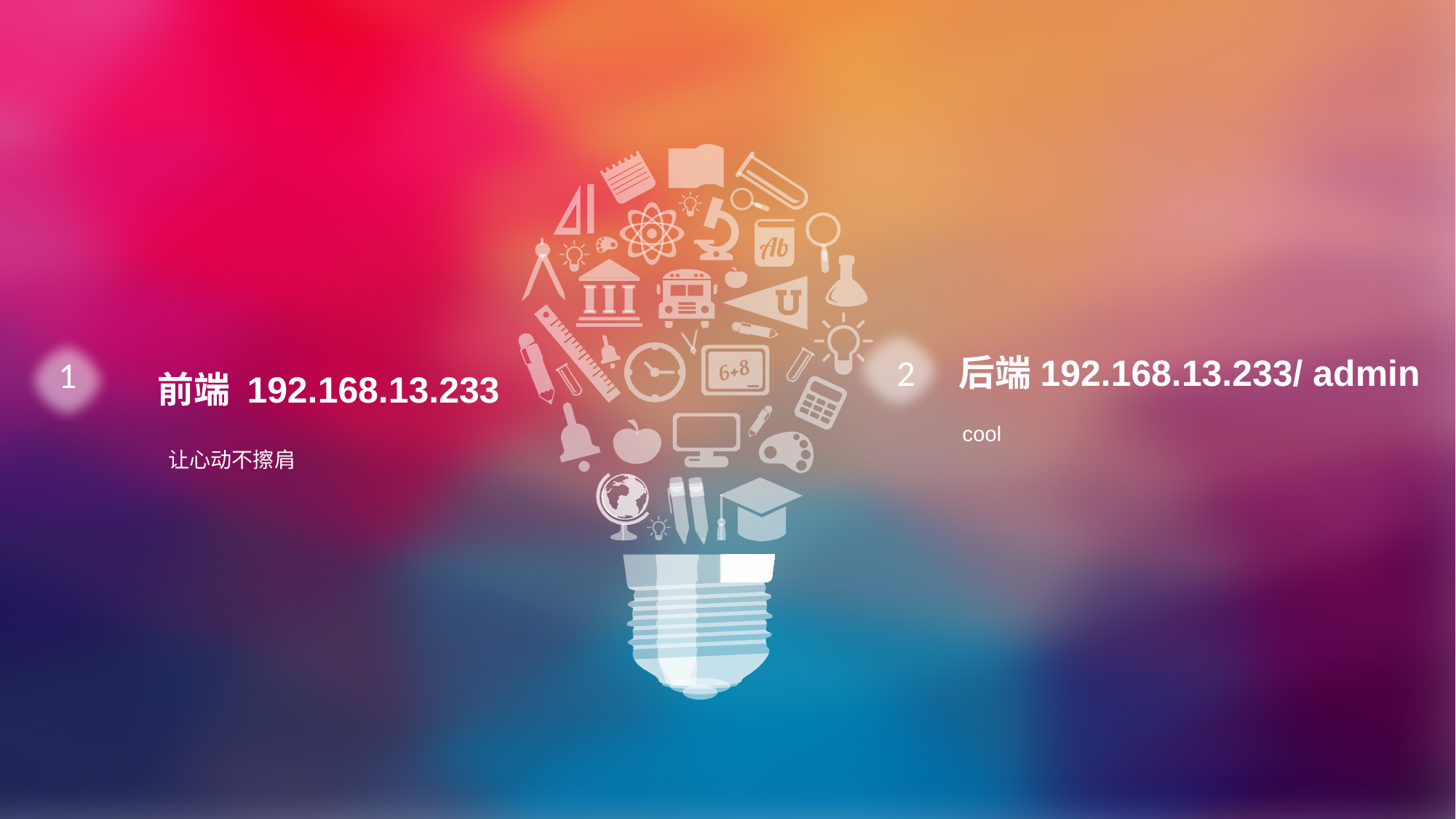

2
后端192.168.13.233/ admin
1
 前端 192.168.13.233
cool
让心动不擦肩